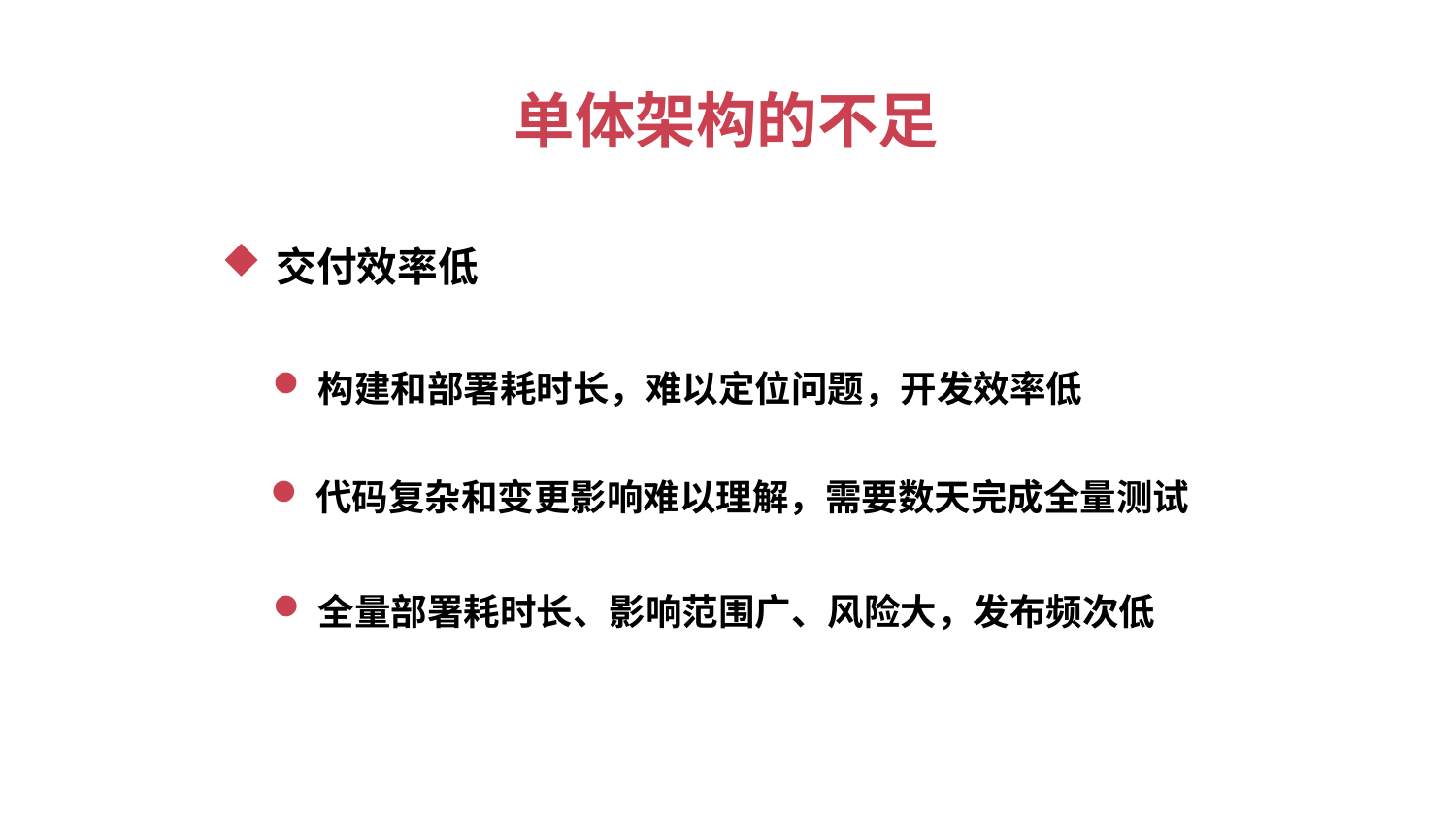

单体架构的不足
交付效率低
构建和部署耗时长，难以定位问题，开发效率低
代码复杂和变更影响难以理解，需要数天完成全量测试
全量部署耗时长、影响范围广、风险大，发布频次低